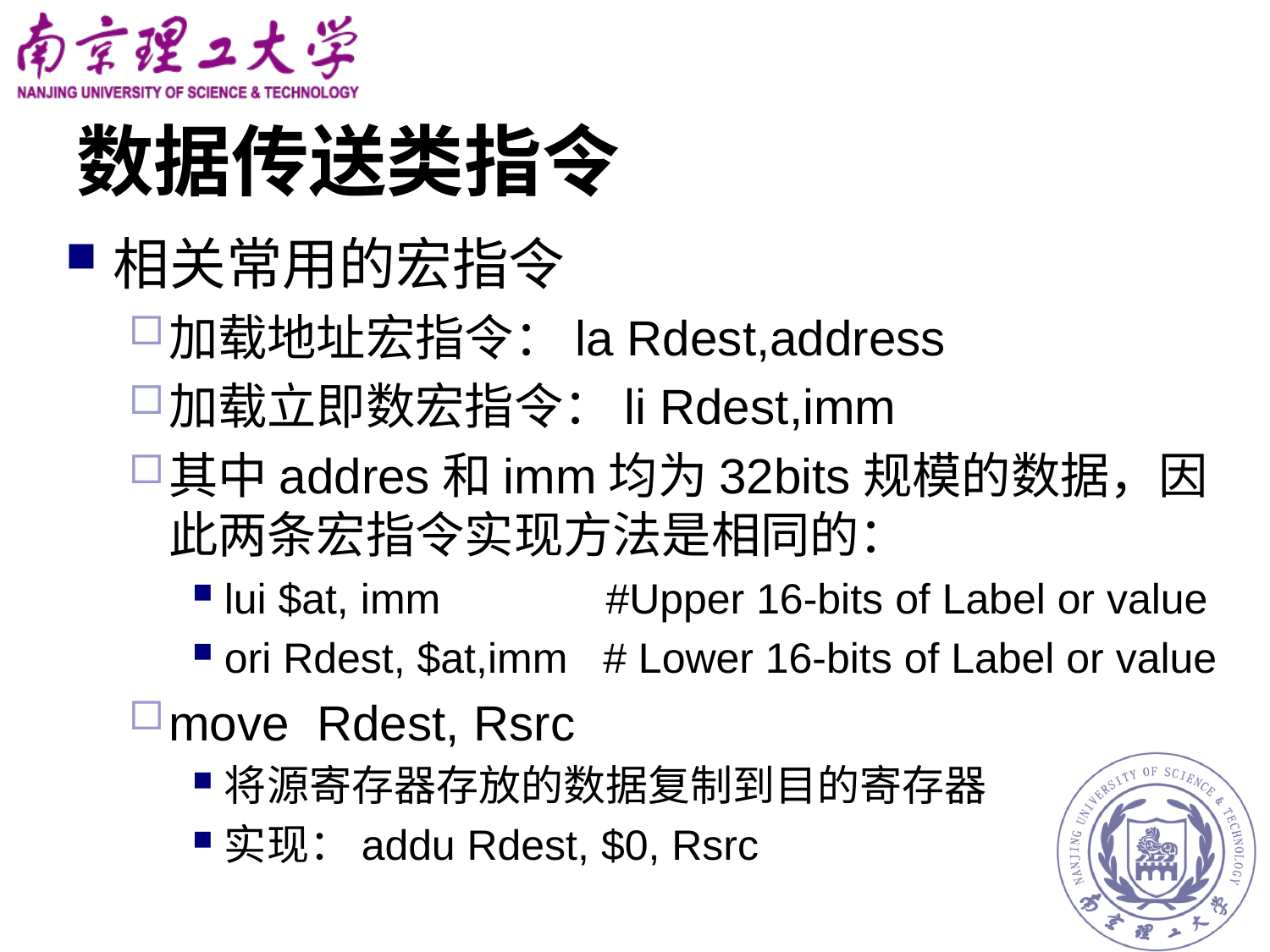

# 数据传送类指令
相关常用的宏指令
加载地址宏指令：la Rdest,address
加载立即数宏指令：li Rdest,imm
其中addres和imm均为32bits规模的数据，因此两条宏指令实现方法是相同的：
lui $at, imm              #Upper 16-bits of Label or value
ori Rdest, $at,imm   # Lower 16-bits of Label or value
move  Rdest, Rsrc
将源寄存器存放的数据复制到目的寄存器
实现：addu Rdest, $0, Rsrc